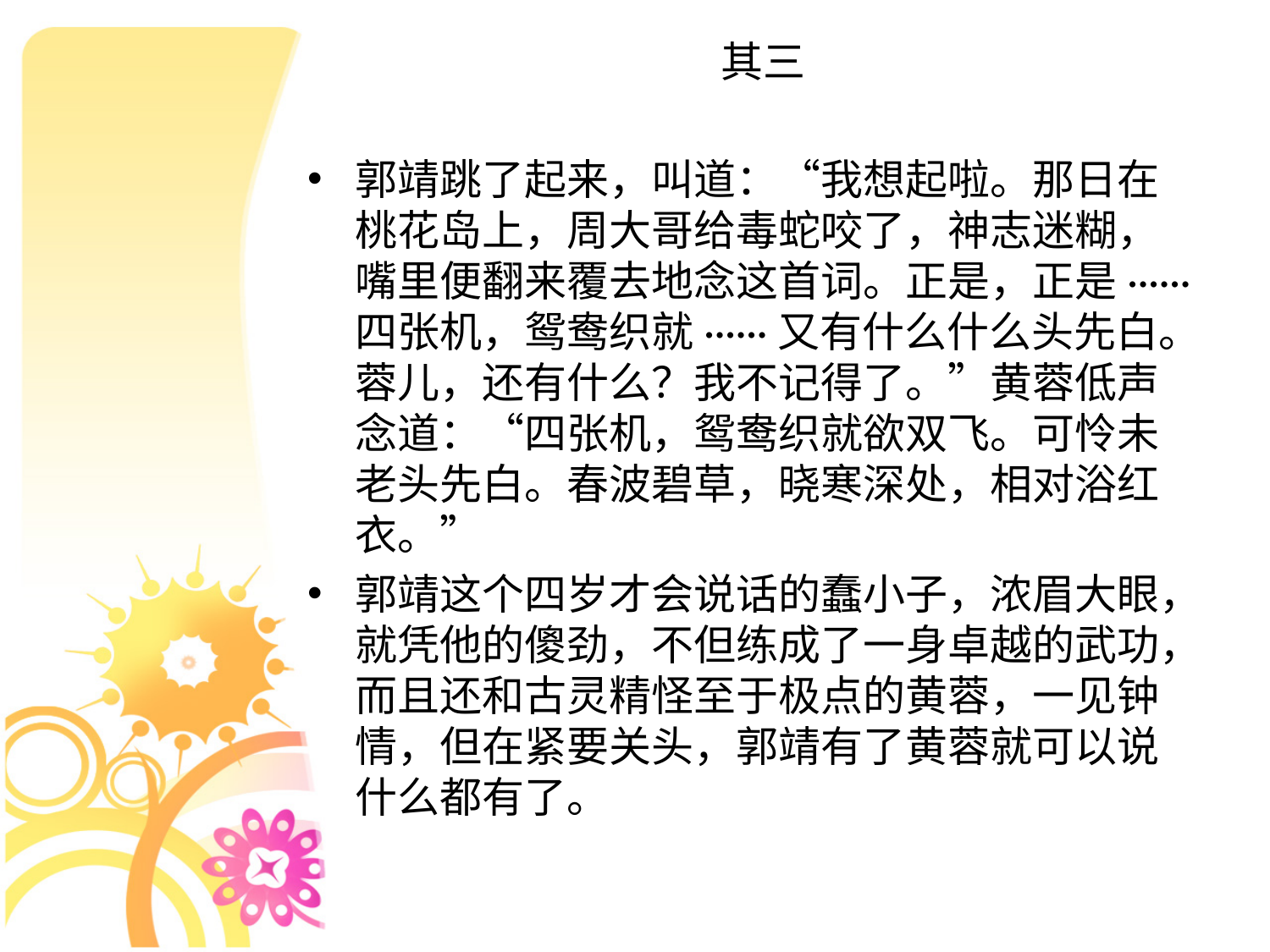

# 其三
郭靖跳了起来，叫道：“我想起啦。那日在桃花岛上，周大哥给毒蛇咬了，神志迷糊，嘴里便翻来覆去地念这首词。正是，正是······四张机，鸳鸯织就······又有什么什么头先白。蓉儿，还有什么？我不记得了。”黄蓉低声念道：“四张机，鸳鸯织就欲双飞。可怜未老头先白。春波碧草，晓寒深处，相对浴红衣。”
郭靖这个四岁才会说话的蠢小子，浓眉大眼，就凭他的傻劲，不但练成了一身卓越的武功，而且还和古灵精怪至于极点的黄蓉，一见钟情，但在紧要关头，郭靖有了黄蓉就可以说什么都有了。